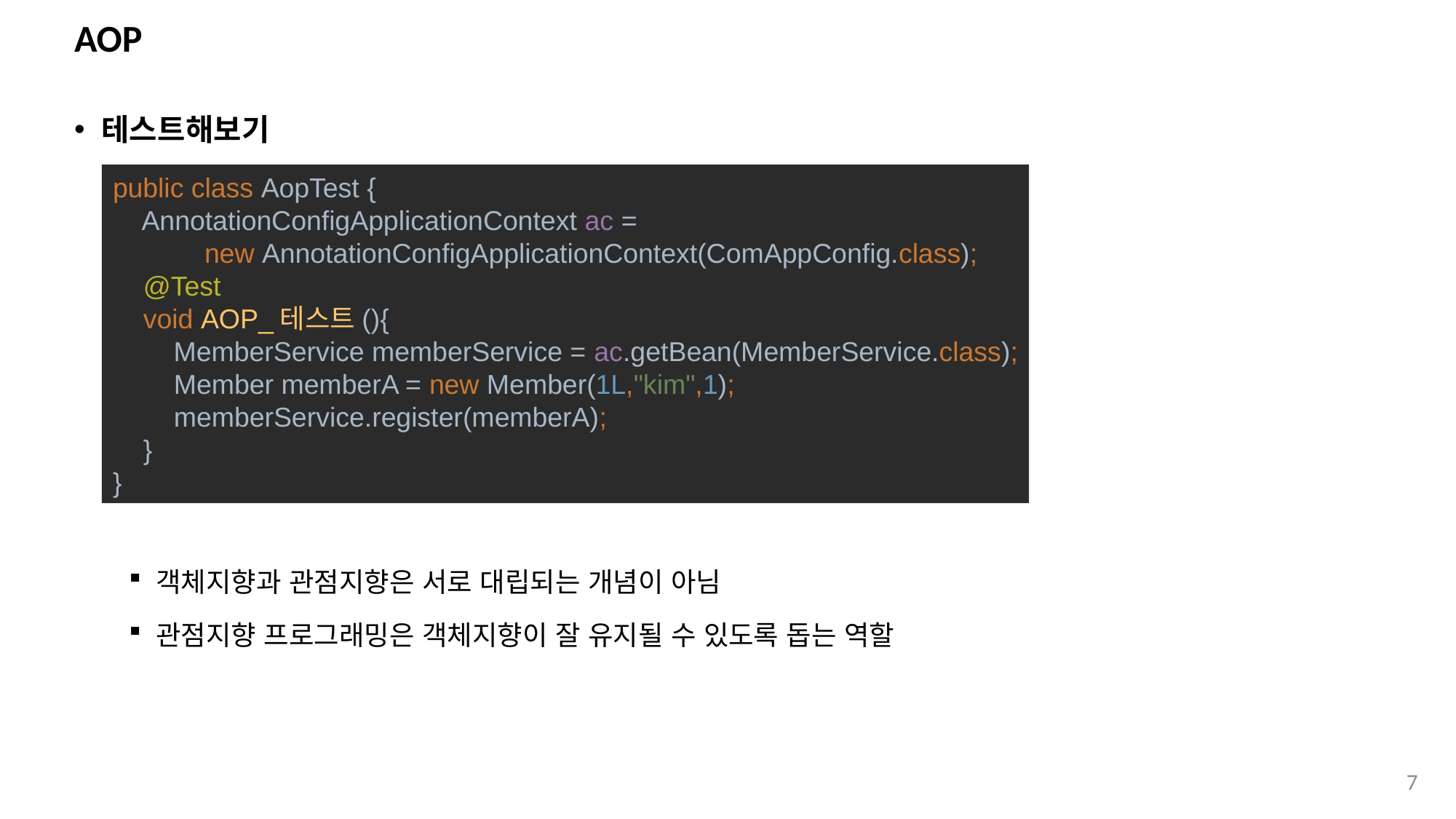

# AOP
테스트해보기

객체지향과 관점지향은 서로 대립되는 개념이 아님
관점지향 프로그래밍은 객체지향이 잘 유지될 수 있도록 돕는 역할

public class AopTest {
    AnnotationConfigApplicationContext ac =
            new AnnotationConfigApplicationContext(ComAppConfig.class);
    @Test
    void AOP_테스트(){
        MemberService memberService = ac.getBean(MemberService.class);
        Member memberA = new Member(1L,"kim",1);
        memberService.register(memberA);
    }
}
7